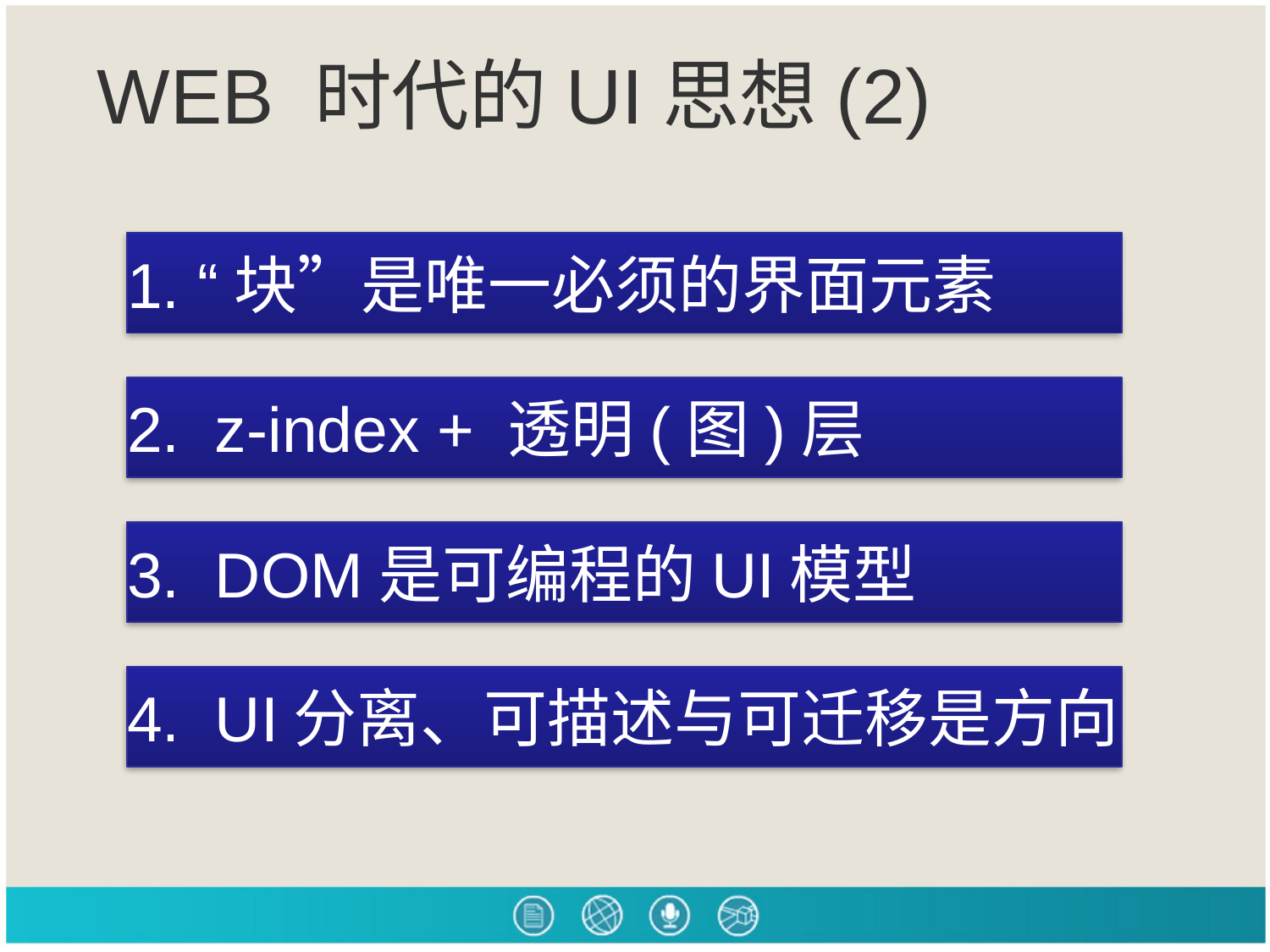

# WEB 时代的UI思想(2)
1. “块”是唯一必须的界面元素
2.  z-index + 透明(图)层
3.  DOM是可编程的UI模型
4.  UI分离、可描述与可迁移是方向